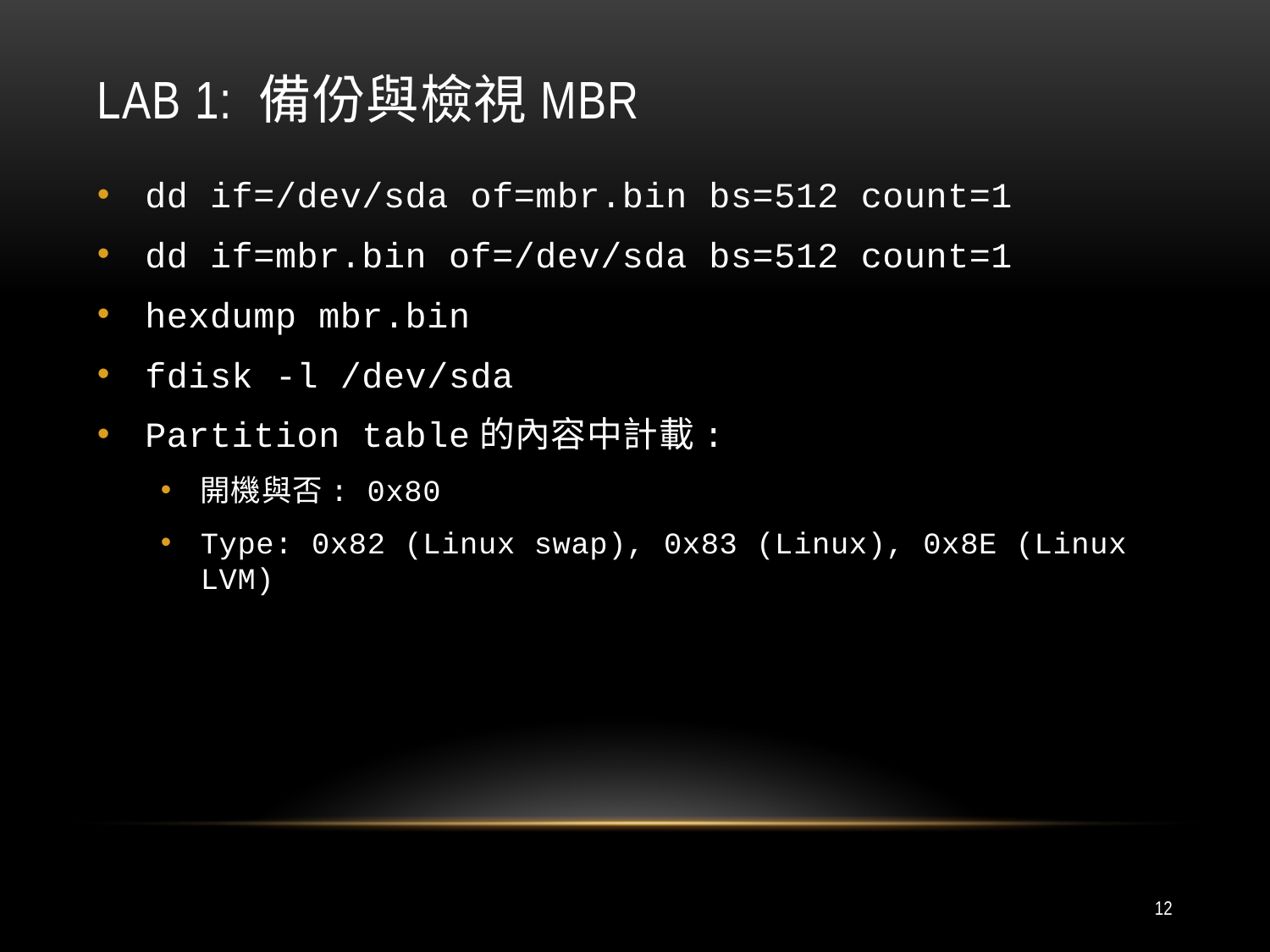

# Lab 1: 備份與檢視mbr
dd if=/dev/sda of=mbr.bin bs=512 count=1
dd if=mbr.bin of=/dev/sda bs=512 count=1
hexdump mbr.bin
fdisk -l /dev/sda
Partition table的內容中計載:
開機與否: 0x80
Type: 0x82 (Linux swap), 0x83 (Linux), 0x8E (Linux LVM)
12